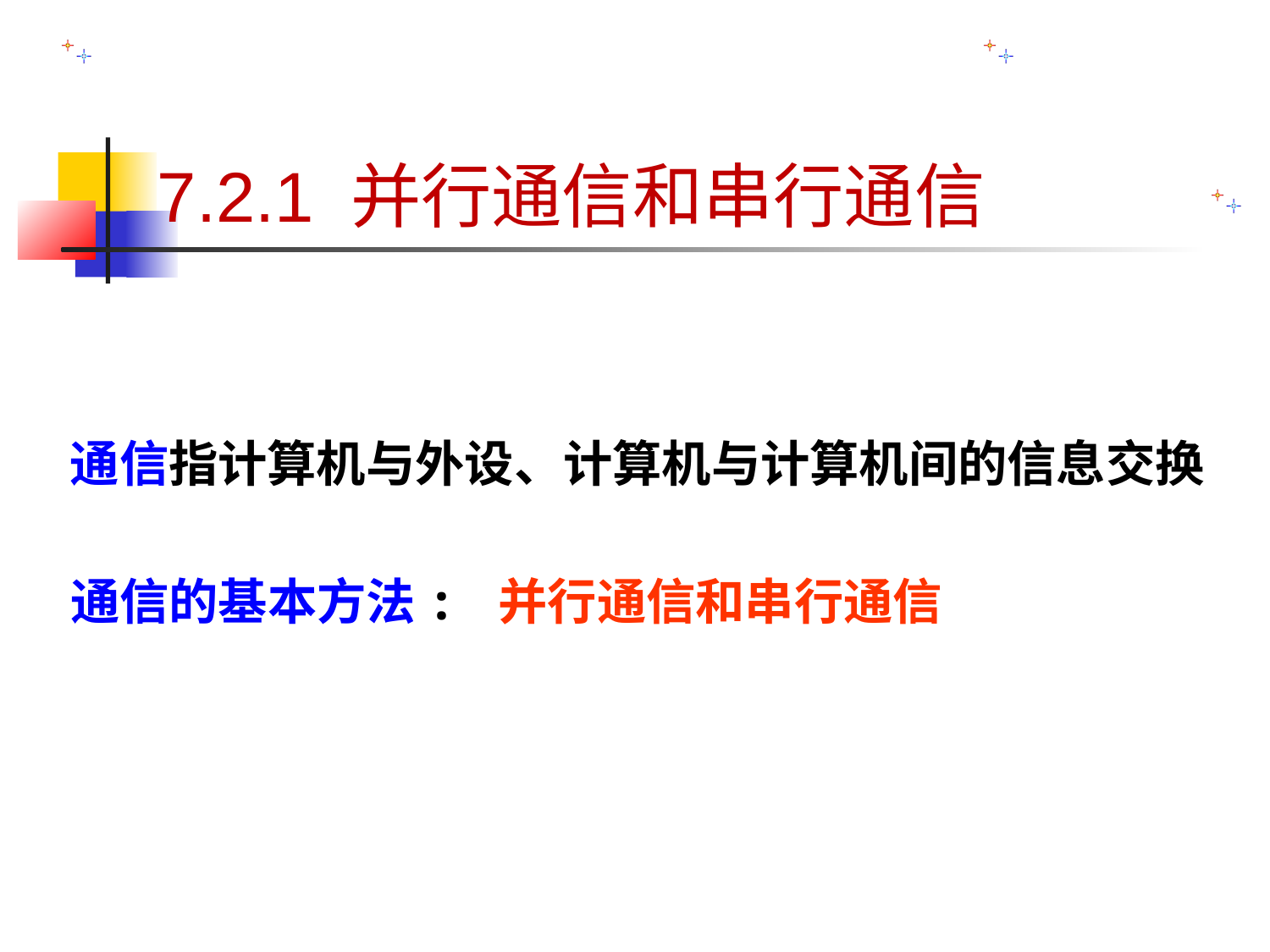

7.2.1 并行通信和串行通信
 通信指计算机与外设、计算机与计算机间的信息交换

 通信的基本方法: 并行通信和串行通信